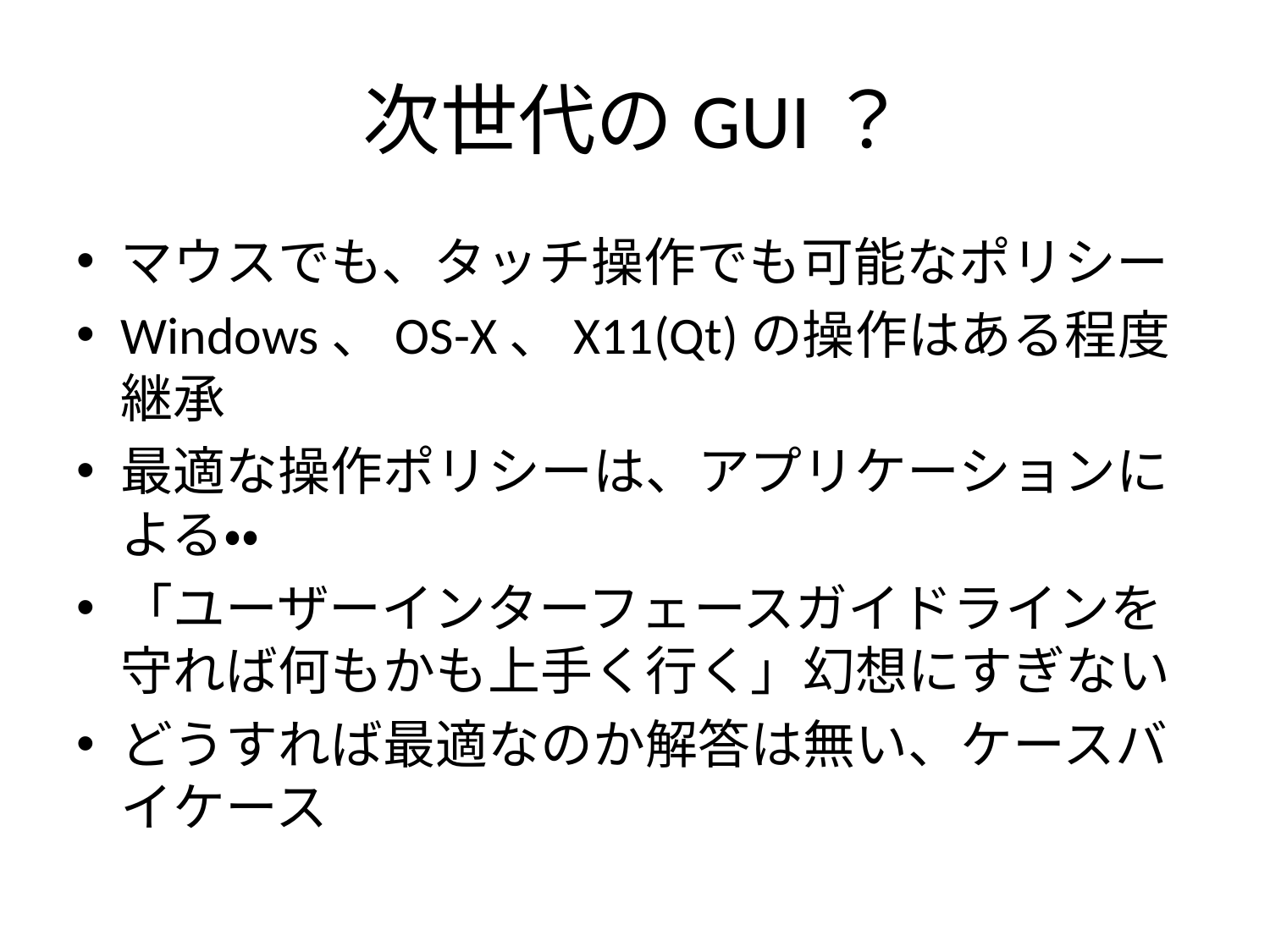

# 次世代のGUI？
マウスでも、タッチ操作でも可能なポリシー
Windows、OS-X、X11(Qt)の操作はある程度継承
最適な操作ポリシーは、アプリケーションによる・・
「ユーザーインターフェースガイドラインを守れば何もかも上手く行く」幻想にすぎない
どうすれば最適なのか解答は無い、ケースバイケース